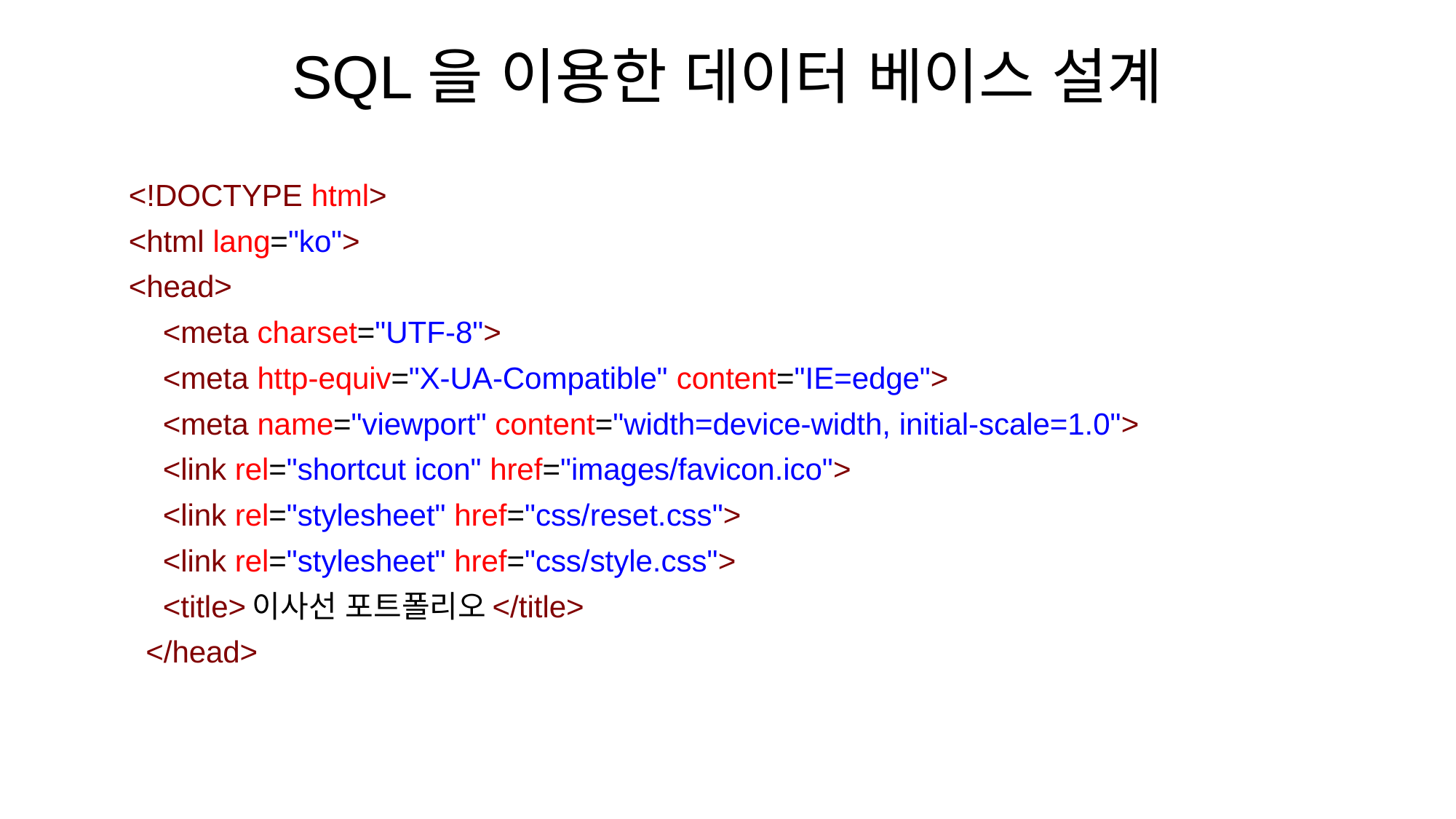

# SQL을 이용한 데이터 베이스 설계
<!DOCTYPE html>
<html lang="ko">
<head>
    <meta charset="UTF-8">
    <meta http-equiv="X-UA-Compatible" content="IE=edge">
    <meta name="viewport" content="width=device-width, initial-scale=1.0">
    <link rel="shortcut icon" href="images/favicon.ico">
    <link rel="stylesheet" href="css/reset.css">
    <link rel="stylesheet" href="css/style.css">
    <title>이사선 포트폴리오</title>
  </head>